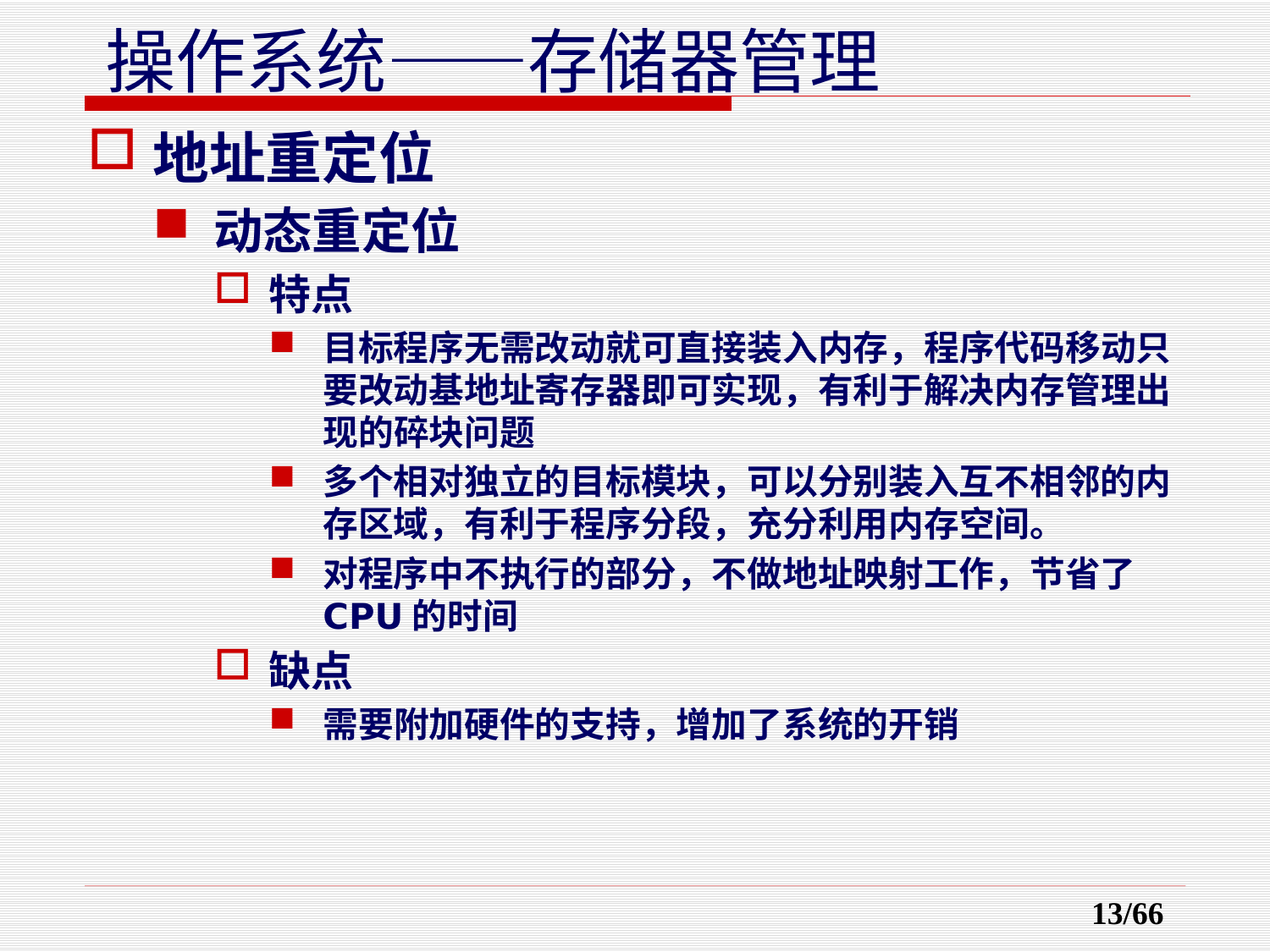

地址重定位
动态重定位
特点
目标程序无需改动就可直接装入内存，程序代码移动只要改动基地址寄存器即可实现，有利于解决内存管理出现的碎块问题
多个相对独立的目标模块，可以分别装入互不相邻的内存区域，有利于程序分段，充分利用内存空间。
对程序中不执行的部分，不做地址映射工作，节省了CPU的时间
缺点
需要附加硬件的支持，增加了系统的开销